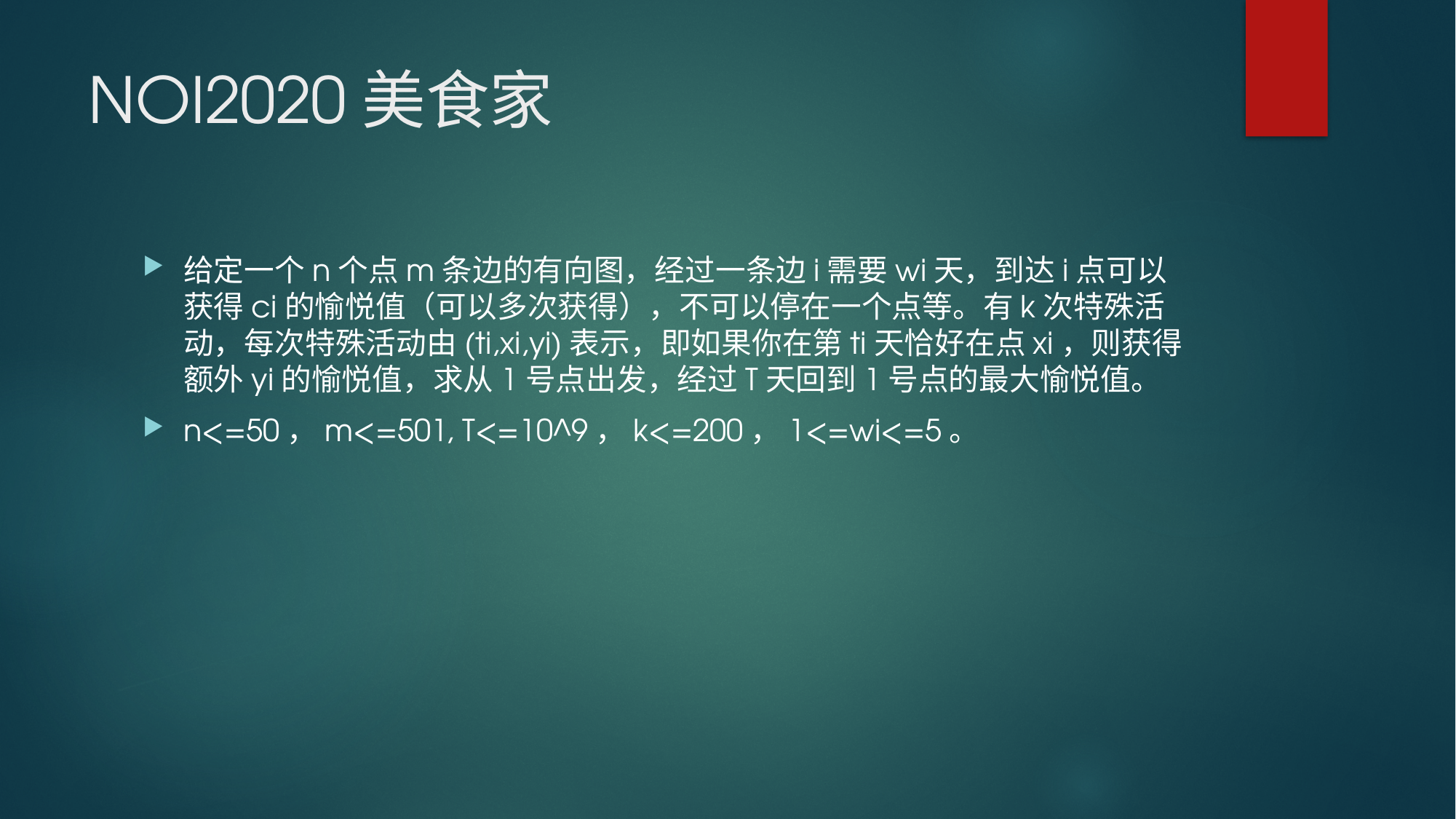

# NOI2020美食家
给定一个n个点m条边的有向图，经过一条边i需要wi天，到达i点可以获得ci的愉悦值（可以多次获得），不可以停在一个点等。有k次特殊活动，每次特殊活动由(ti,xi,yi)表示，即如果你在第ti天恰好在点xi，则获得额外yi的愉悦值，求从1号点出发，经过T天回到1号点的最大愉悦值。
n<=50，m<=501, T<=10^9，k<=200，1<=wi<=5。